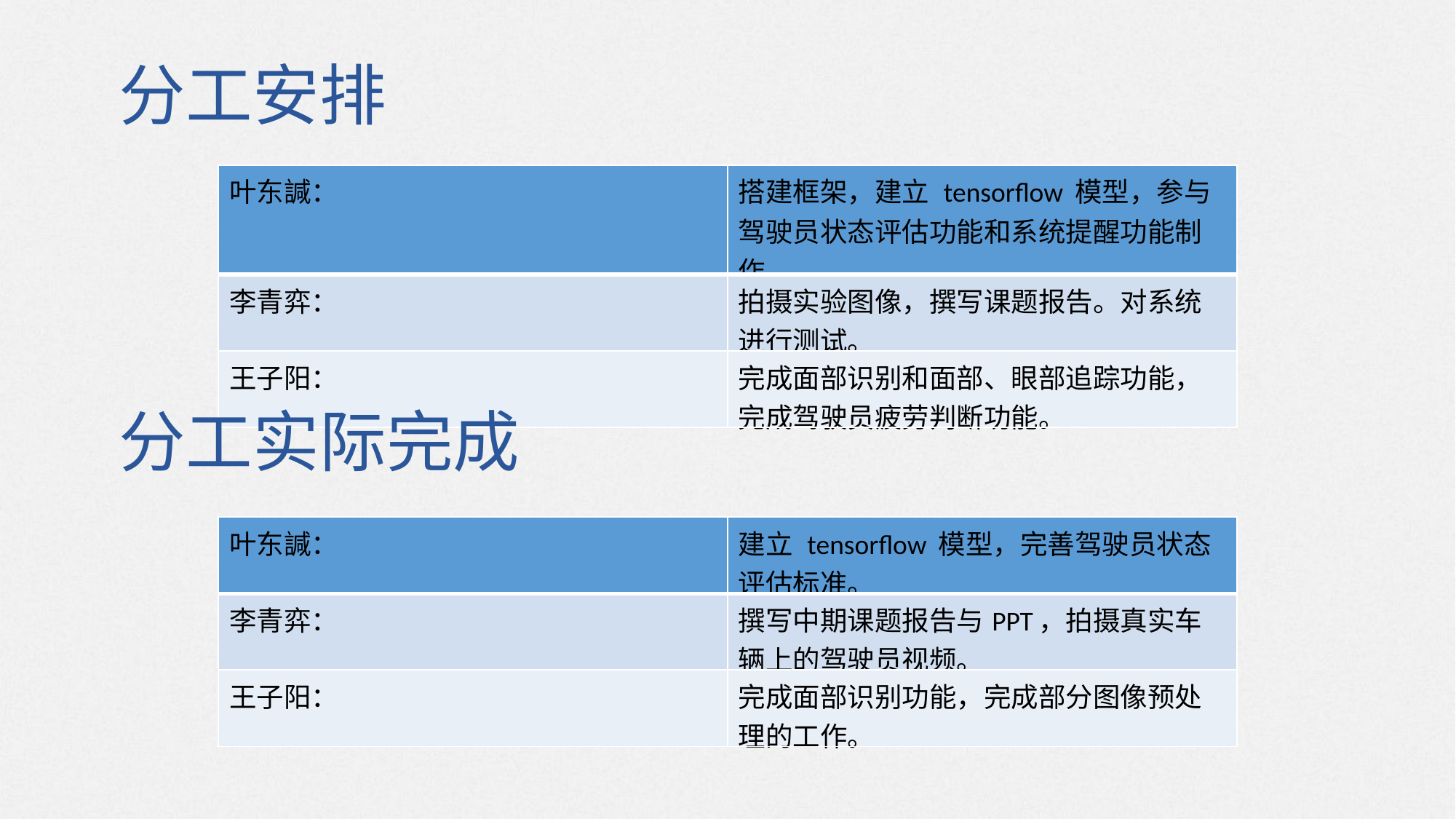

分工安排
| 叶东諴： | 搭建框架，建立 tensorflow 模型，参与驾驶员状态评估功能和系统提醒功能制作。 |
| --- | --- |
| 李青弈： | 拍摄实验图像，撰写课题报告。对系统进行测试。 |
| 王子阳： | 完成面部识别和面部、眼部追踪功能，完成驾驶员疲劳判断功能。 |
分工实际完成
| 叶东諴： | 建立 tensorflow 模型，完善驾驶员状态评估标准。 |
| --- | --- |
| 李青弈： | 撰写中期课题报告与PPT，拍摄真实车辆上的驾驶员视频。 |
| 王子阳： | 完成面部识别功能，完成部分图像预处理的工作。 |